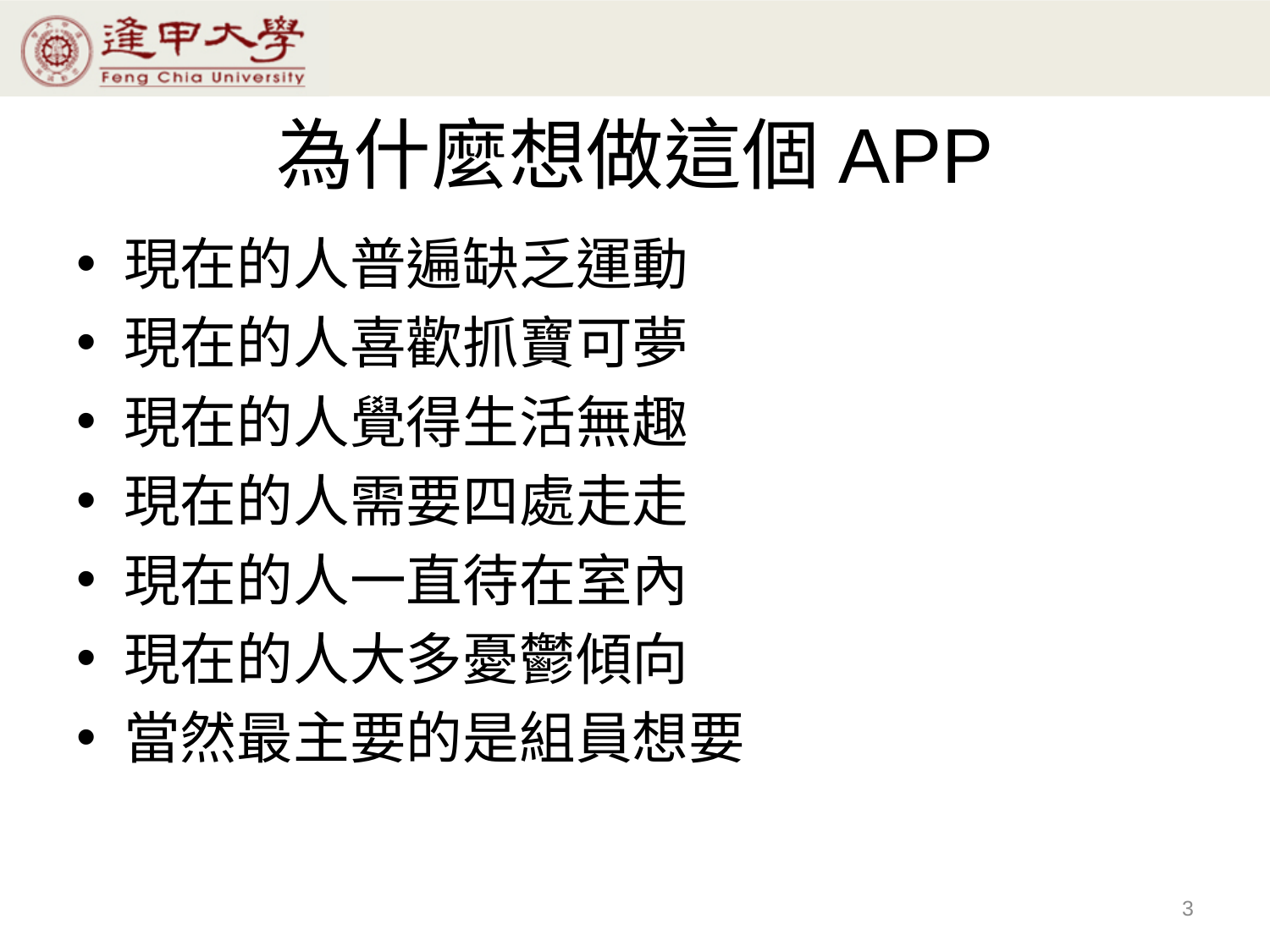

# 為什麼想做這個APP
現在的人普遍缺乏運動
現在的人喜歡抓寶可夢
現在的人覺得生活無趣
現在的人需要四處走走
現在的人一直待在室內
現在的人大多憂鬱傾向
當然最主要的是組員想要

3